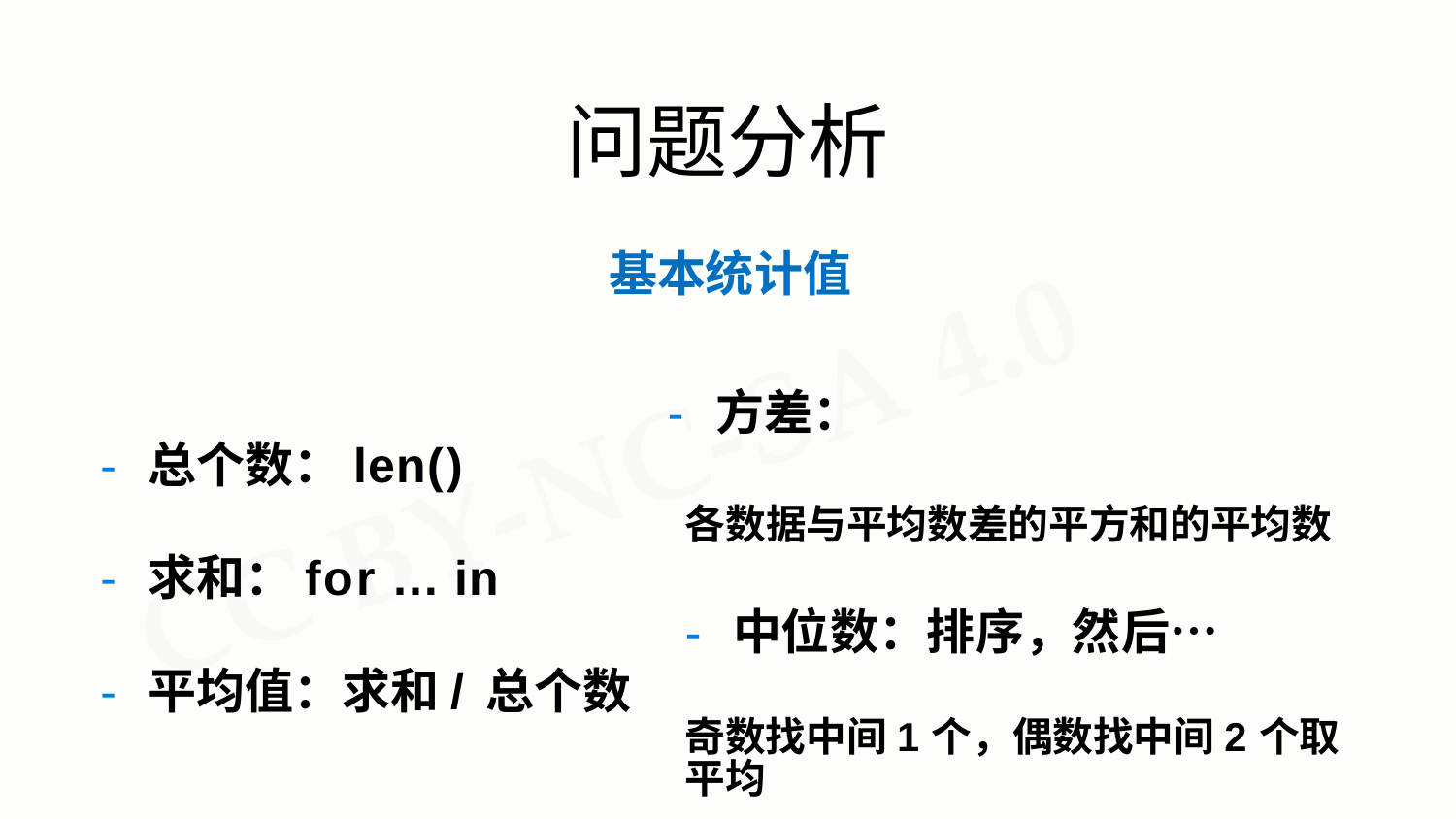

# 问题分析
基本统计值

- 方差：
- 总个数：len()
各数据与平均数差的平方和的平均数
- 求和：for … in
- 中位数：排序，然后…
- 平均值：求和/总个数
奇数找中间1个，偶数找中间2个取平均